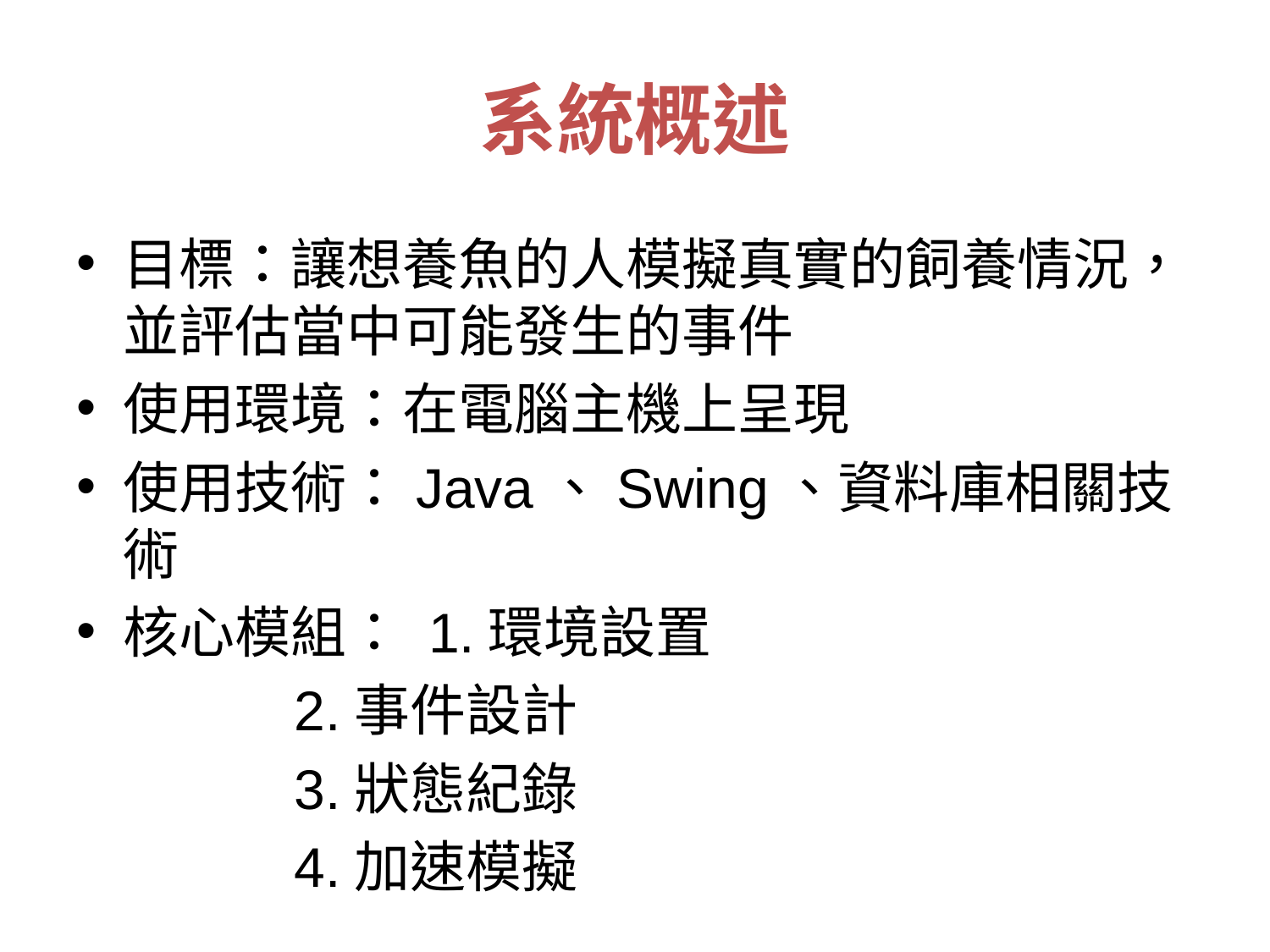

# 系統概述
目標：讓想養魚的人模擬真實的飼養情況，並評估當中可能發生的事件
使用環境：在電腦主機上呈現
使用技術：Java、Swing、資料庫相關技術
核心模組： 1.環境設置
  		      2.事件設計
		      3.狀態紀錄
		      4.加速模擬